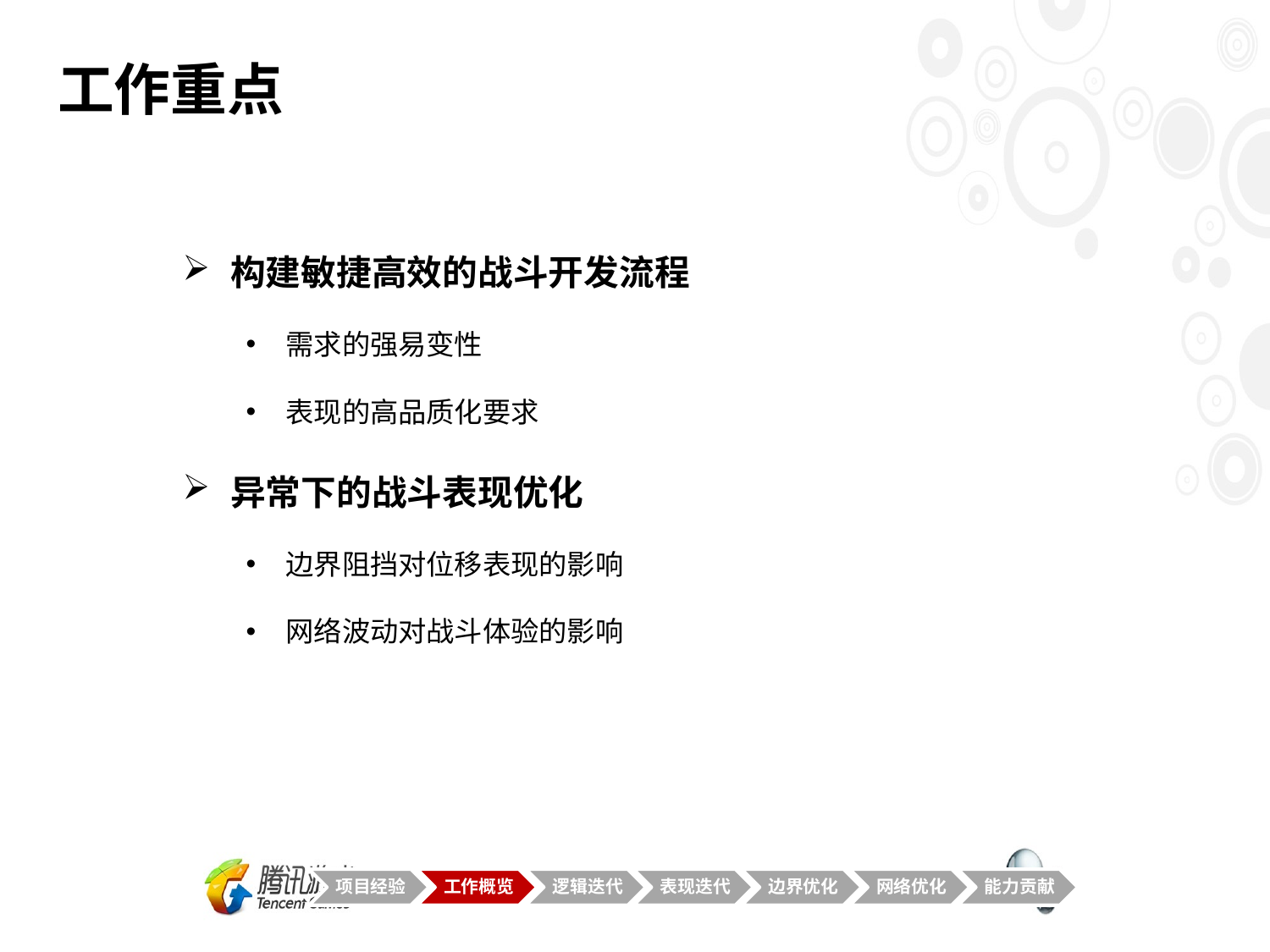

# 工作重点
构建敏捷高效的战斗开发流程
需求的强易变性
表现的高品质化要求
异常下的战斗表现优化
边界阻挡对位移表现的影响
网络波动对战斗体验的影响
项目经验
工作概览
逻辑迭代
表现迭代
边界优化
网络优化
能力贡献